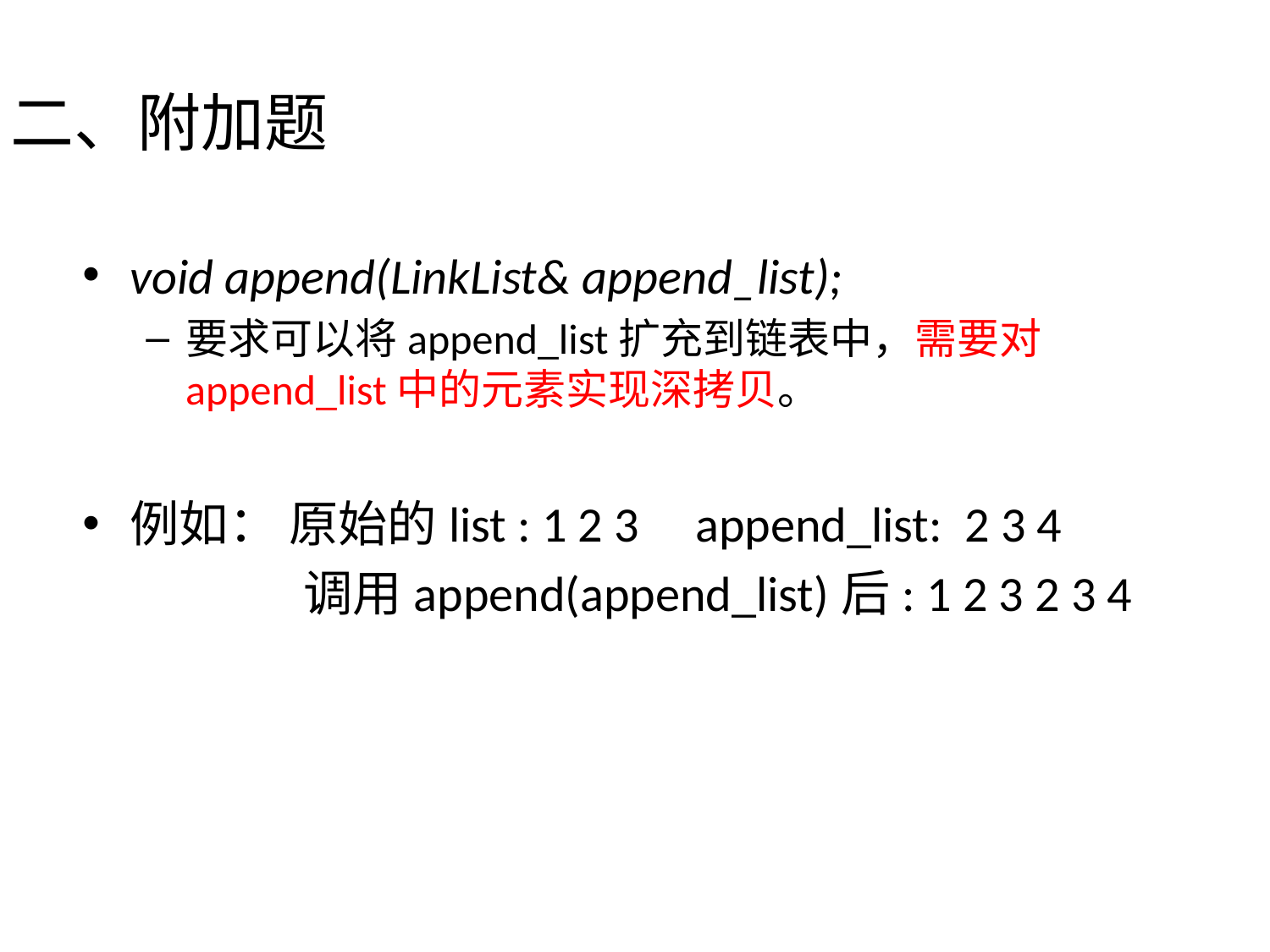

二、附加题

void append(LinkList& append_list);
要求可以将append_list扩充到链表中，需要对append_list中的元素实现深拷贝。

例如： 原始的list : 1 2 3     append_list:  2 3 4
                   调用append(append_list)后: 1 2 3 2 3 4